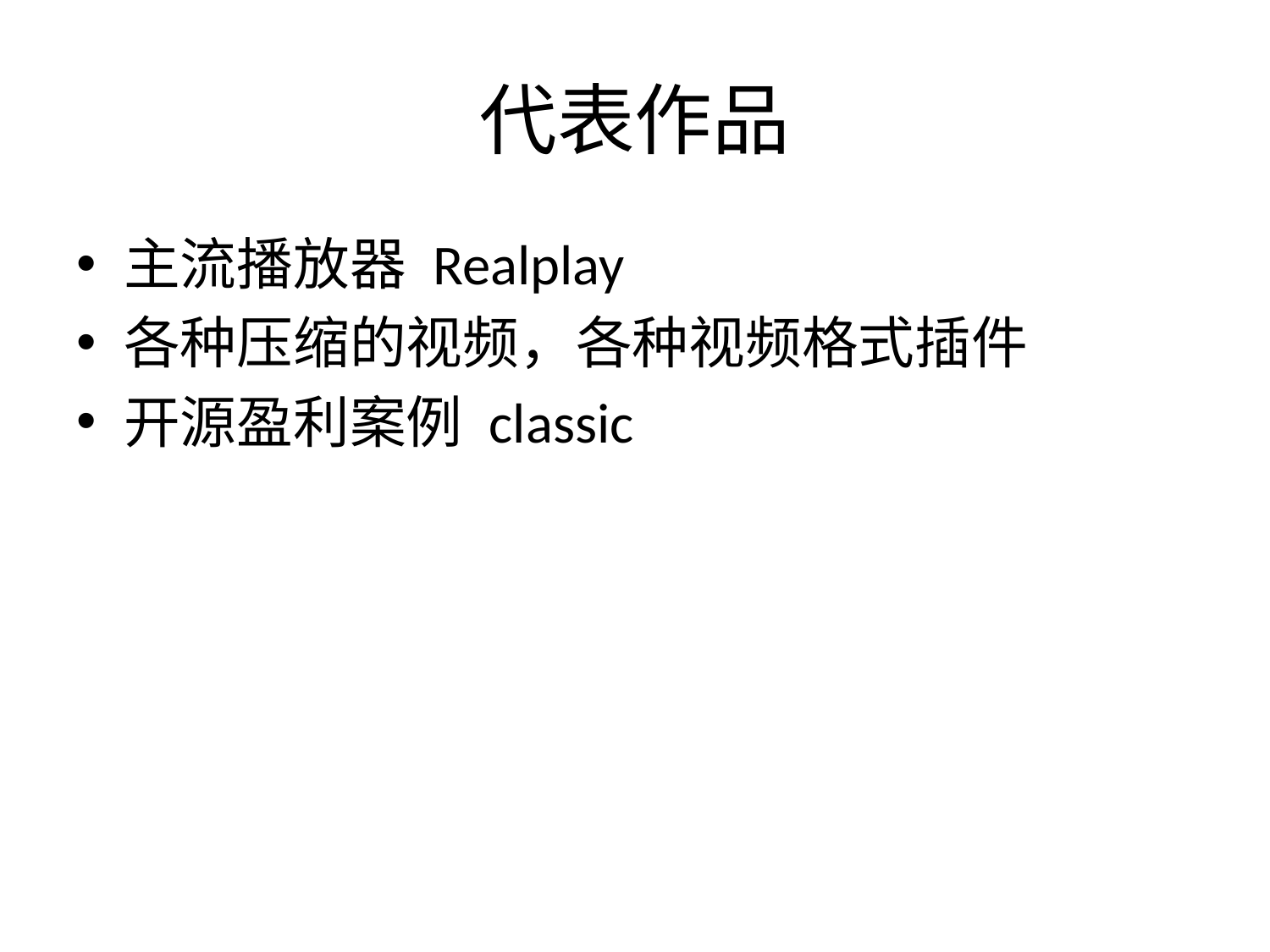

# 代表作品
主流播放器 Realplay
各种压缩的视频，各种视频格式插件
开源盈利案例 classic